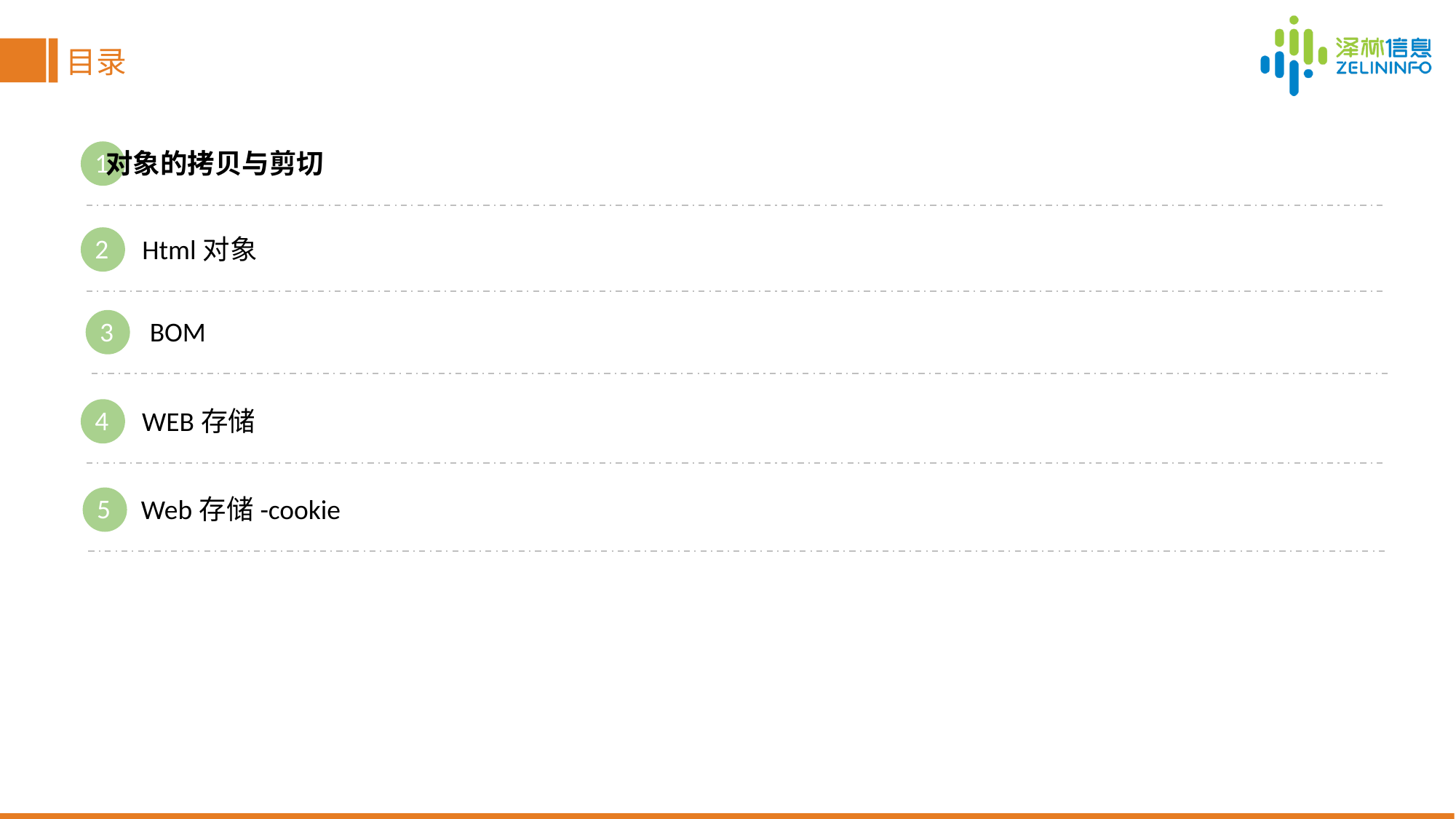

目录

1
对象的拷贝与剪切

2
Html对象

3
BOM

4
WEB存储

5
Web存储-cookie